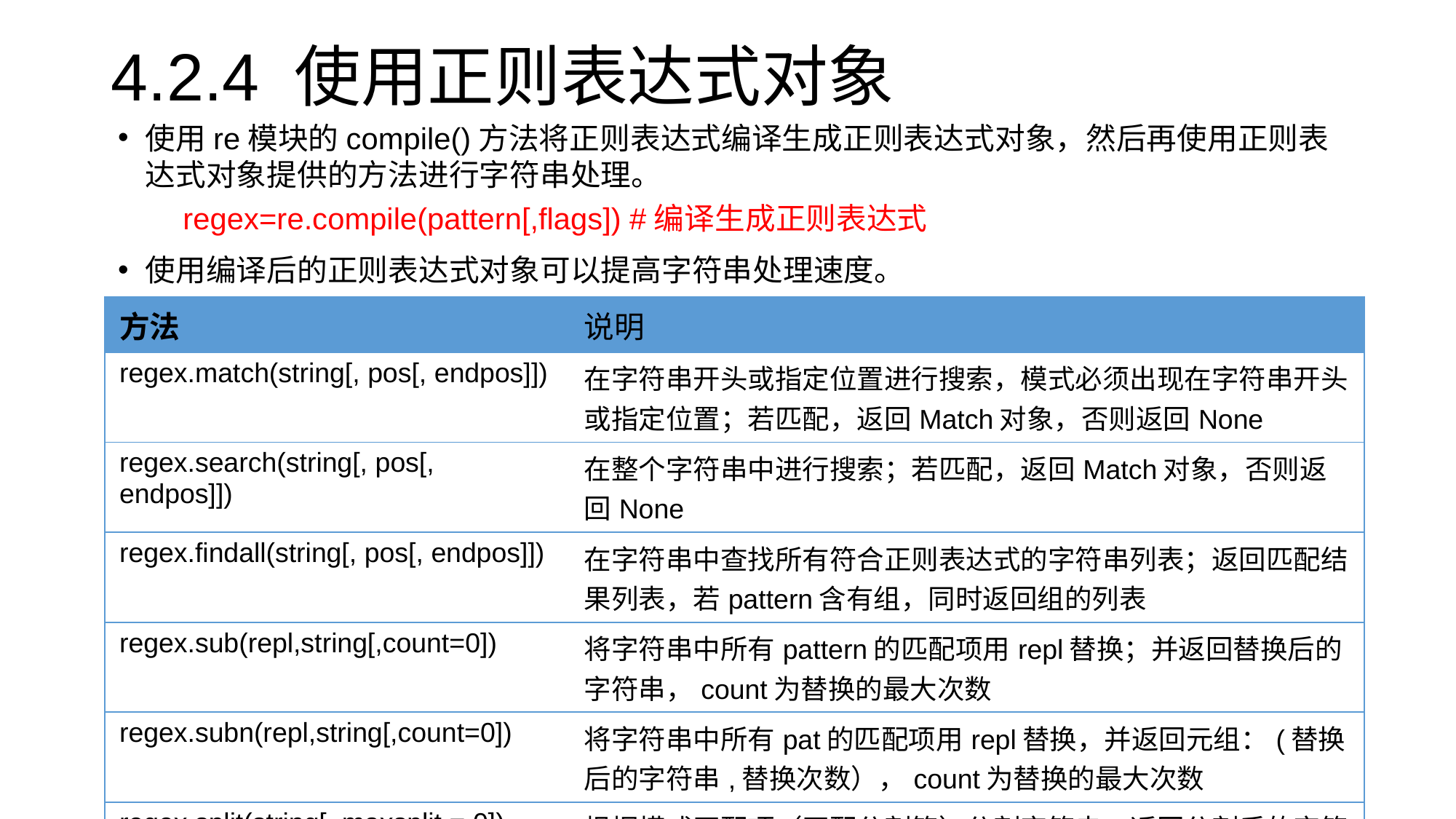

# 4.2.4 使用正则表达式对象
使用re模块的compile()方法将正则表达式编译生成正则表达式对象，然后再使用正则表达式对象提供的方法进行字符串处理。
regex=re.compile(pattern[,flags]) #编译生成正则表达式
使用编译后的正则表达式对象可以提高字符串处理速度。
| 方法 | 说明 |
| --- | --- |
| regex.match(string[, pos[, endpos]]) | 在字符串开头或指定位置进行搜索，模式必须出现在字符串开头或指定位置；若匹配，返回Match对象，否则返回None |
| regex.search(string[, pos[, endpos]]) | 在整个字符串中进行搜索；若匹配，返回Match对象，否则返回None |
| regex.findall(string[, pos[, endpos]]) | 在字符串中查找所有符合正则表达式的字符串列表；返回匹配结果列表，若pattern含有组，同时返回组的列表 |
| regex.sub(repl,string[,count=0]) | 将字符串中所有pattern的匹配项用repl替换；并返回替换后的字符串，count为替换的最大次数 |
| regex.subn(repl,string[,count=0]) | 将字符串中所有pat的匹配项用repl替换，并返回元组：(替换后的字符串,替换次数），count为替换的最大次数 |
| regex.split(string[, maxsplit = 0]) | 根据模式匹配项（匹配分割符）分割字符串，返回分割后的字符串列表，maxsplit为分割的最大次数 |